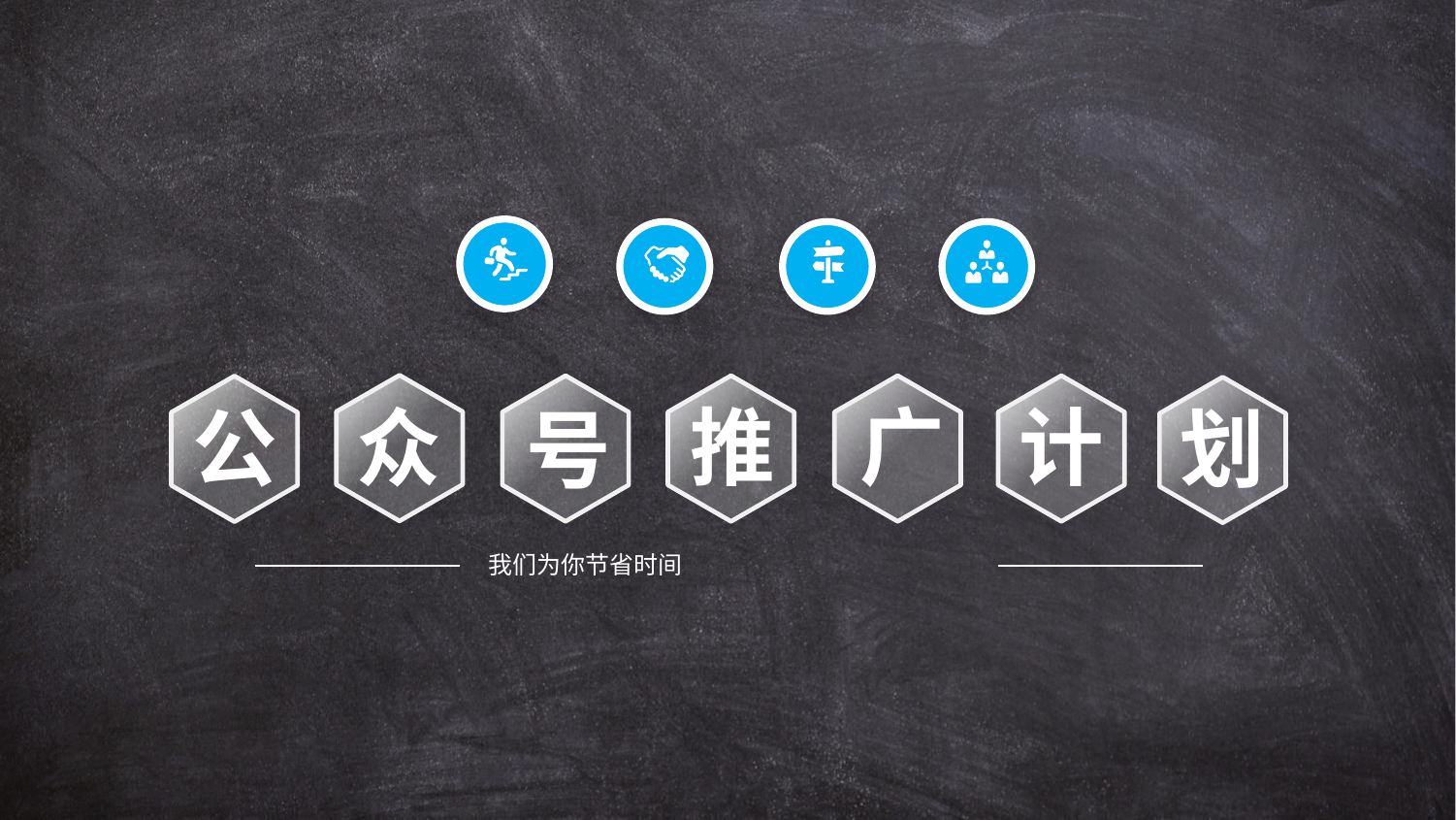

众

号

推

广

计

公

划
我们为你节省时间